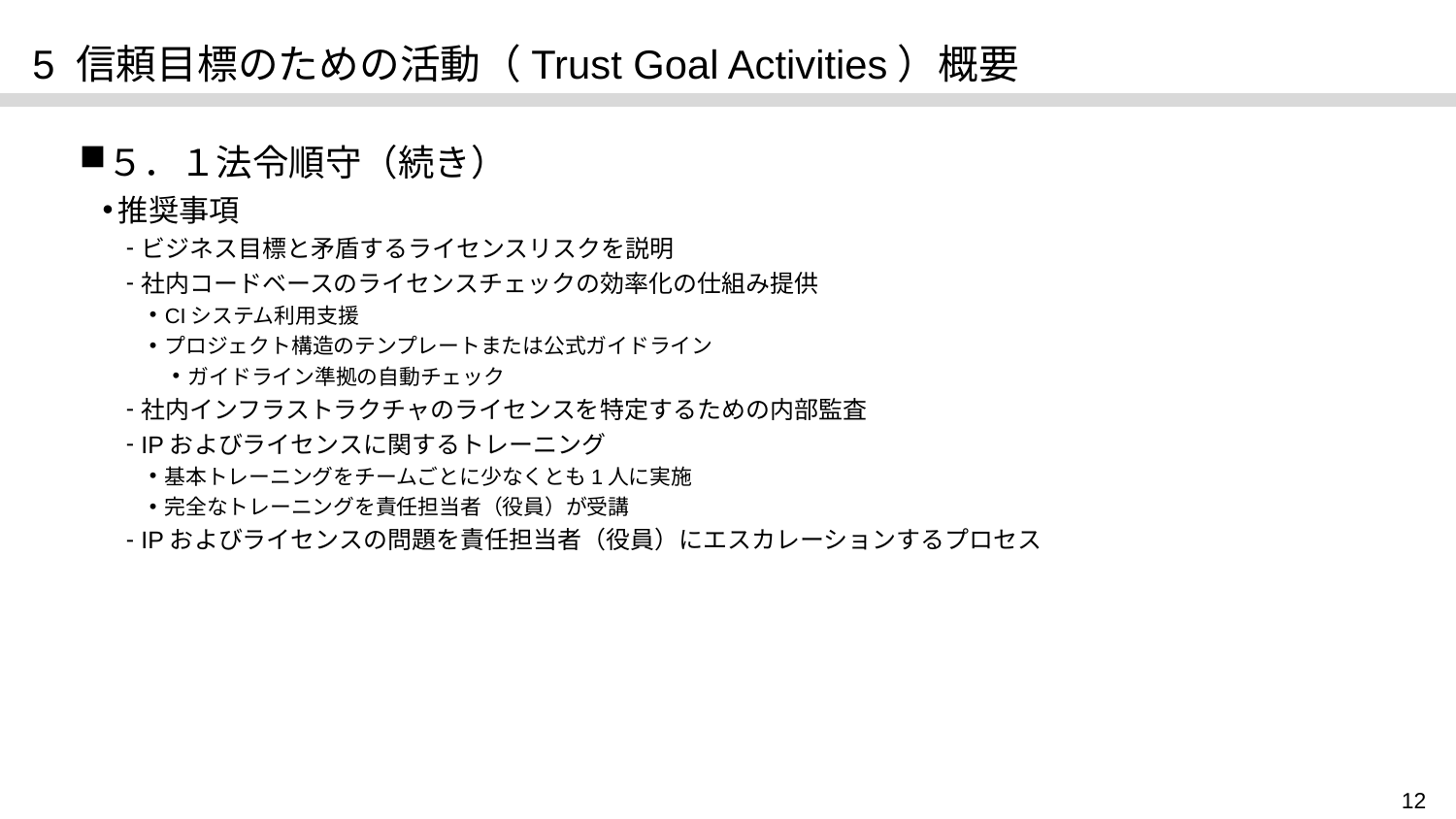

# 5 信頼目標のための活動（Trust Goal Activities）概要
５．１法令順守（続き）
推奨事項
ビジネス目標と矛盾するライセンスリスクを説明
社内コードベースのライセンスチェックの効率化の仕組み提供
CIシステム利用支援
プロジェクト構造のテンプレートまたは公式ガイドライン
ガイドライン準拠の自動チェック
社内インフラストラクチャのライセンスを特定するための内部監査
IPおよびライセンスに関するトレーニング
基本トレーニングをチームごとに少なくとも1人に実施
完全なトレーニングを責任担当者（役員）が受講
IPおよびライセンスの問題を責任担当者（役員）にエスカレーションするプロセス